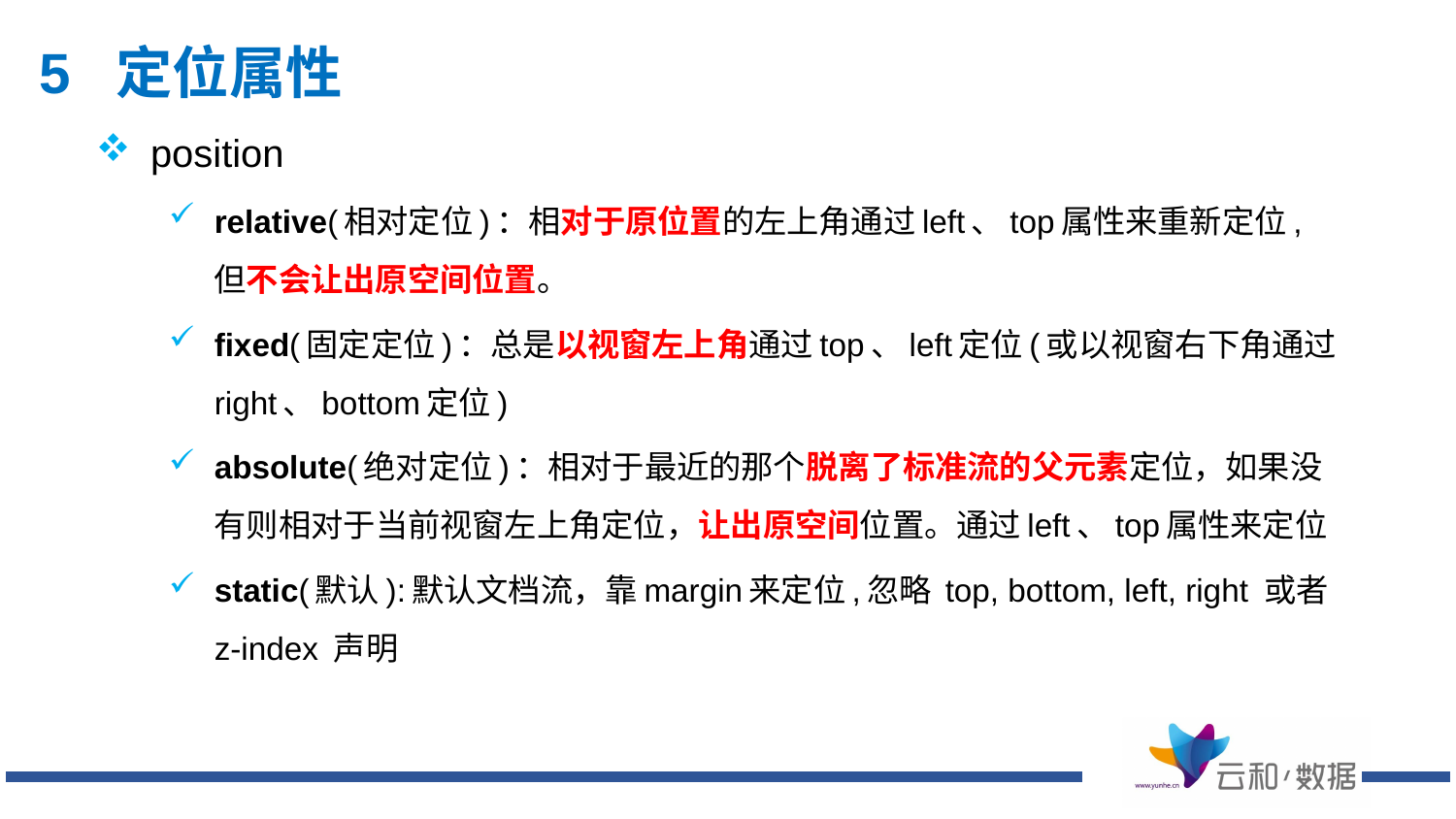

# 5  定位属性
position
relative(相对定位)：相对于原位置的左上角通过left、top属性来重新定位,但不会让出原空间位置。
fixed(固定定位)：总是以视窗左上角通过top、left定位(或以视窗右下角通过right、bottom定位)
absolute(绝对定位)：相对于最近的那个脱离了标准流的父元素定位，如果没有则相对于当前视窗左上角定位，让出原空间位置。通过left、top属性来定位
static(默认):默认文档流，靠margin来定位,忽略 top, bottom, left, right 或者 z-index 声明

11